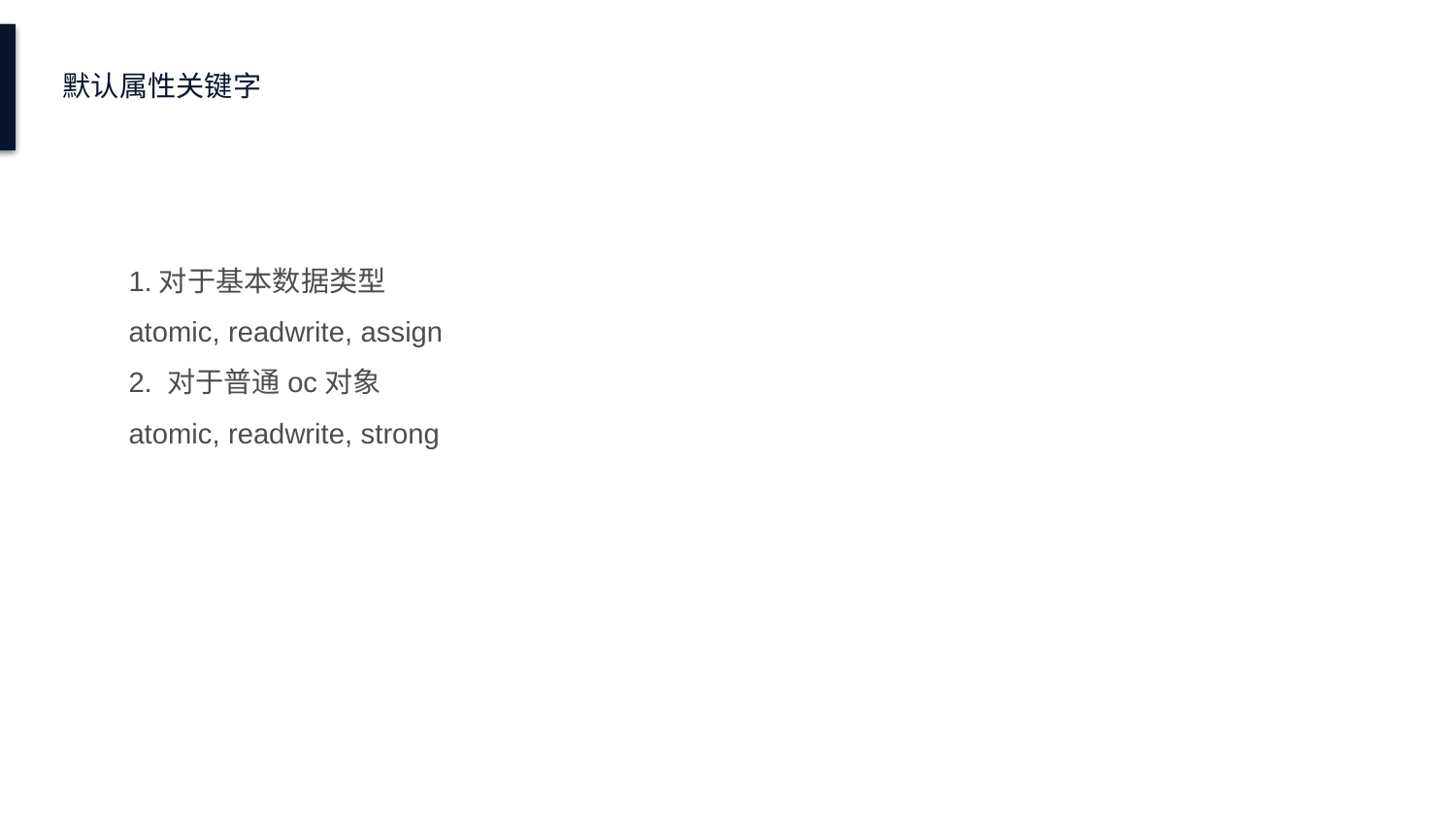

默认属性关键字
1.对于基本数据类型
atomic, readwrite, assign
2. 对于普通oc对象
atomic, readwrite, strong